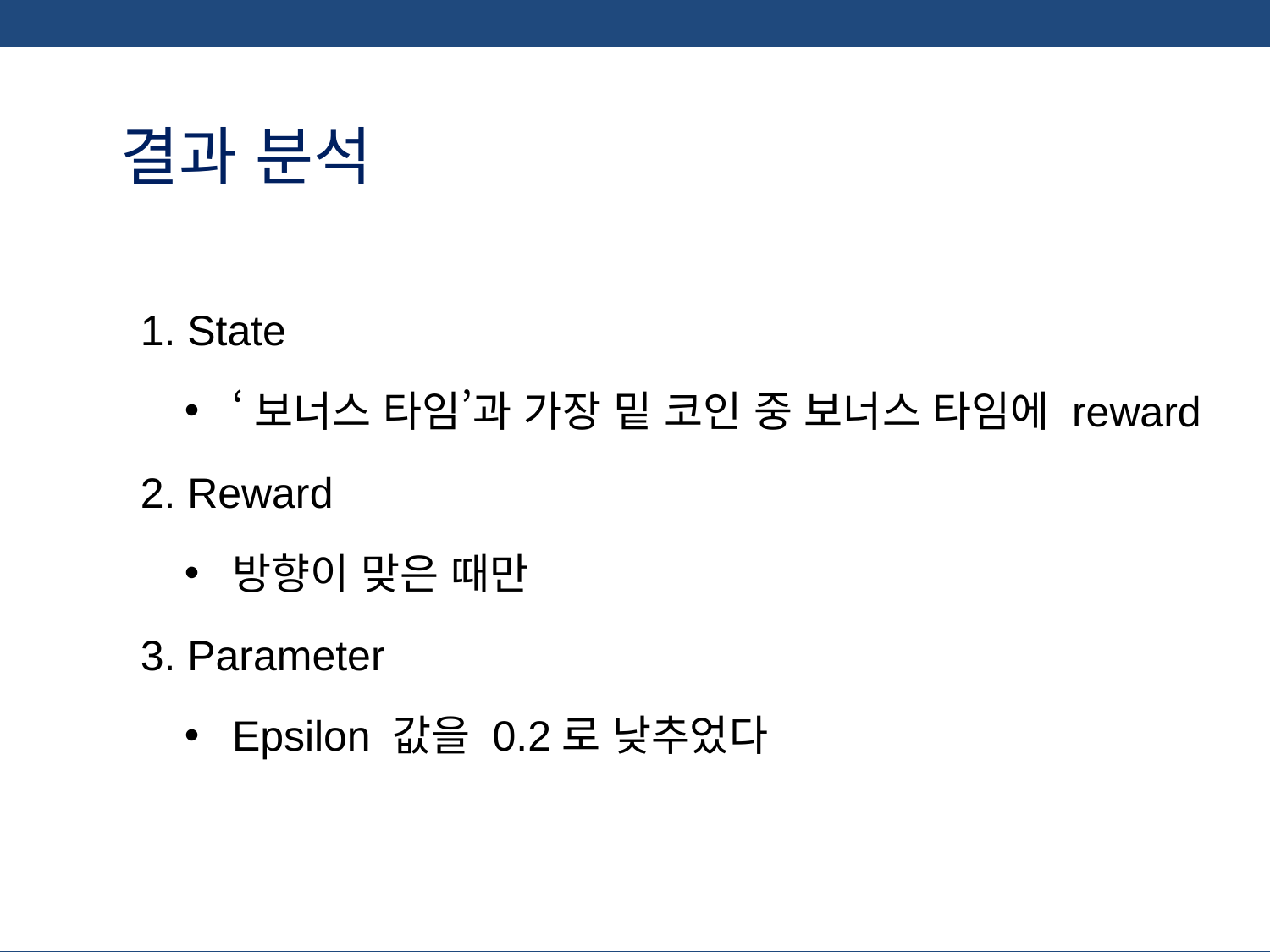

결과 분석

       1. State
‘보너스 타임’과 가장 밑 코인 중 보너스 타임에 reward
       2. Reward
방향이 맞은 때만
       3. Parameter
Epsilon 값을 0.2로 낮추었다